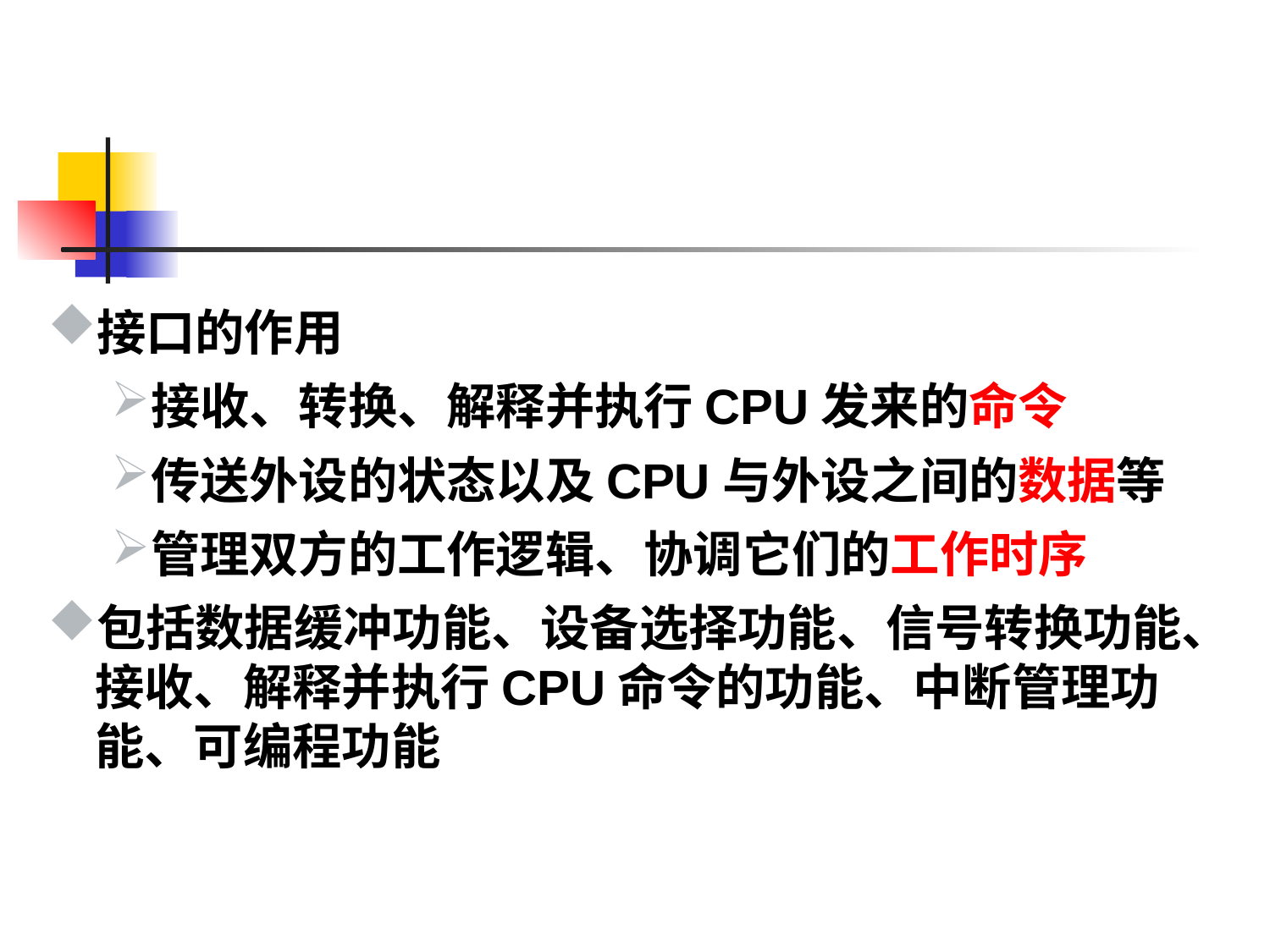

接口的作用
接收、转换、解释并执行CPU发来的命令
传送外设的状态以及CPU与外设之间的数据等
管理双方的工作逻辑、协调它们的工作时序
包括数据缓冲功能、设备选择功能、信号转换功能、接收、解释并执行CPU命令的功能、中断管理功能、可编程功能